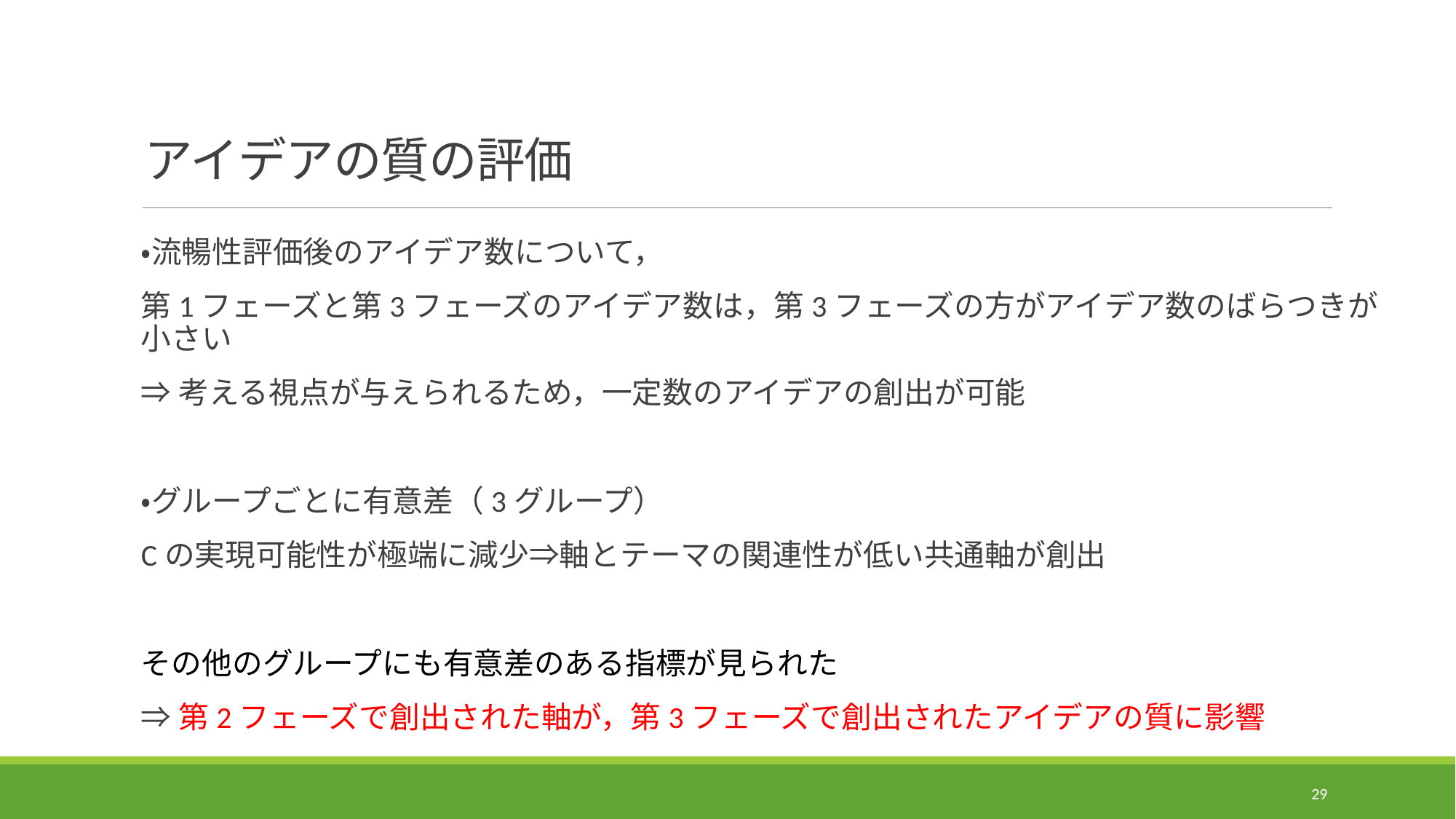

# アイデアの質の評価
・流暢性評価後のアイデア数について，
第1フェーズと第3フェーズのアイデア数は，第3フェーズの方がアイデア数のばらつきが小さい
⇒考える視点が与えられるため，一定数のアイデアの創出が可能

・グループごとに有意差（3グループ）
Cの実現可能性が極端に減少⇒軸とテーマの関連性が低い共通軸が創出

その他のグループにも有意差のある指標が見られた
⇒第2フェーズで創出された軸が，第3フェーズで創出されたアイデアの質に影響
29